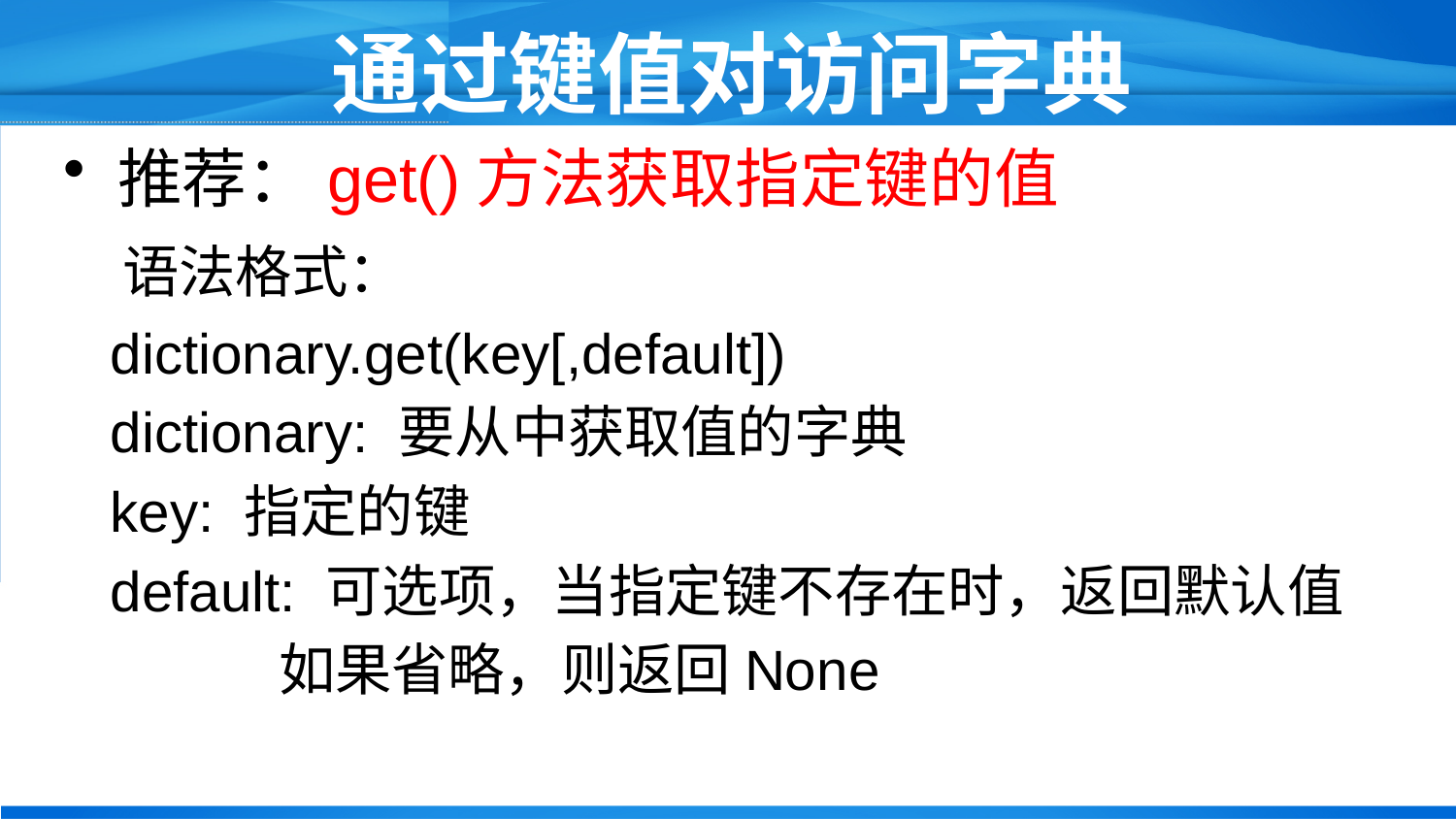

# 通过键值对访问字典
推荐：get()方法获取指定键的值
   语法格式：
   dictionary.get(key[,default])
   dictionary: 要从中获取值的字典
   key: 指定的键
   default: 可选项，当指定键不存在时，返回默认值
                如果省略，则返回None